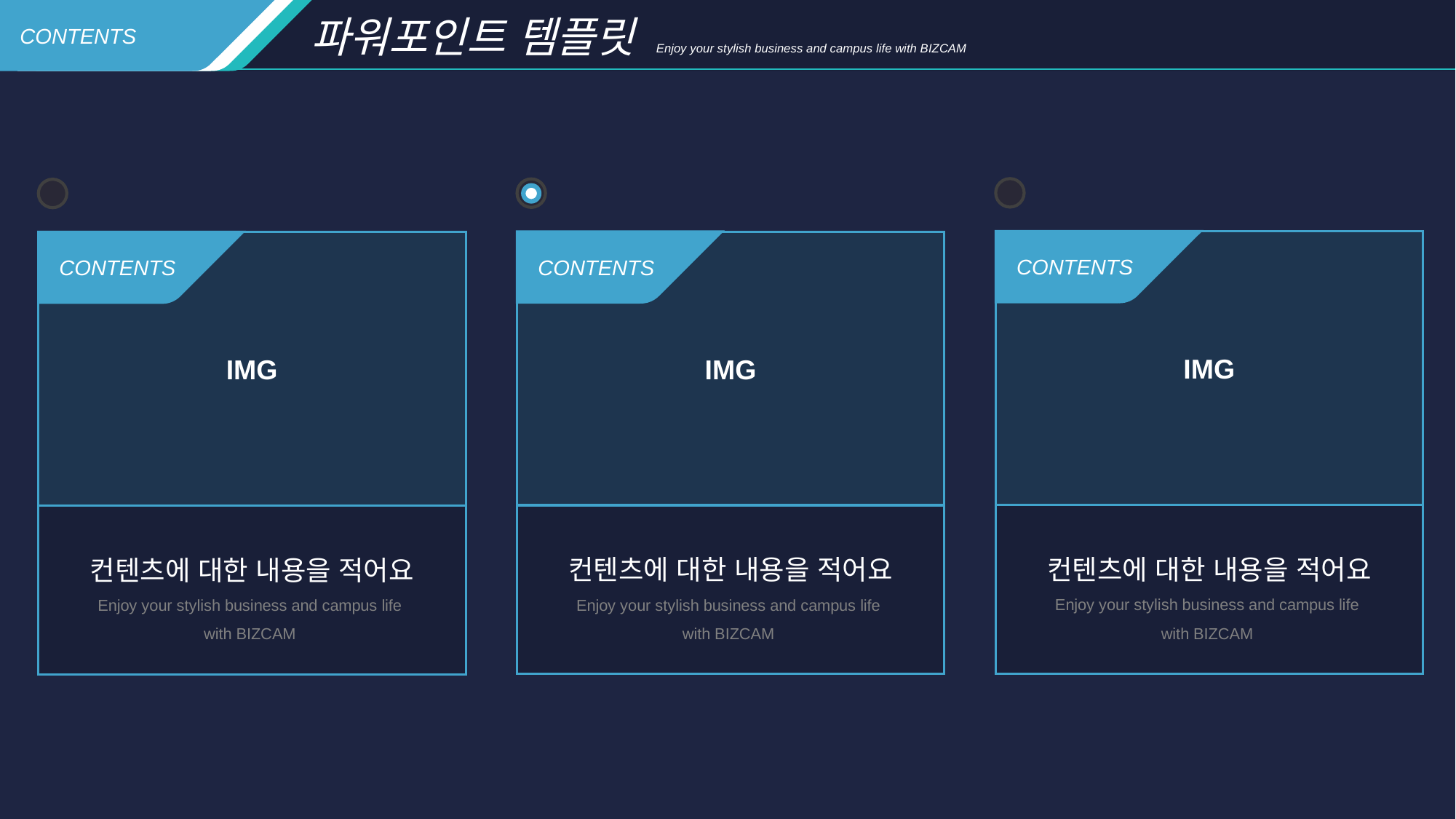

파워포인트 템플릿 Enjoy your stylish business and campus life with BIZCAM

CONTENTS

CONTENTS
CONTENTS
IMG
CONTENTS
IMG
IMG
컨텐츠에 대한 내용을 적어요
Enjoy your stylish business and campus life
with BIZCAM
컨텐츠에 대한 내용을 적어요
Enjoy your stylish business and campus life
with BIZCAM
컨텐츠에 대한 내용을 적어요
Enjoy your stylish business and campus life
with BIZCAM